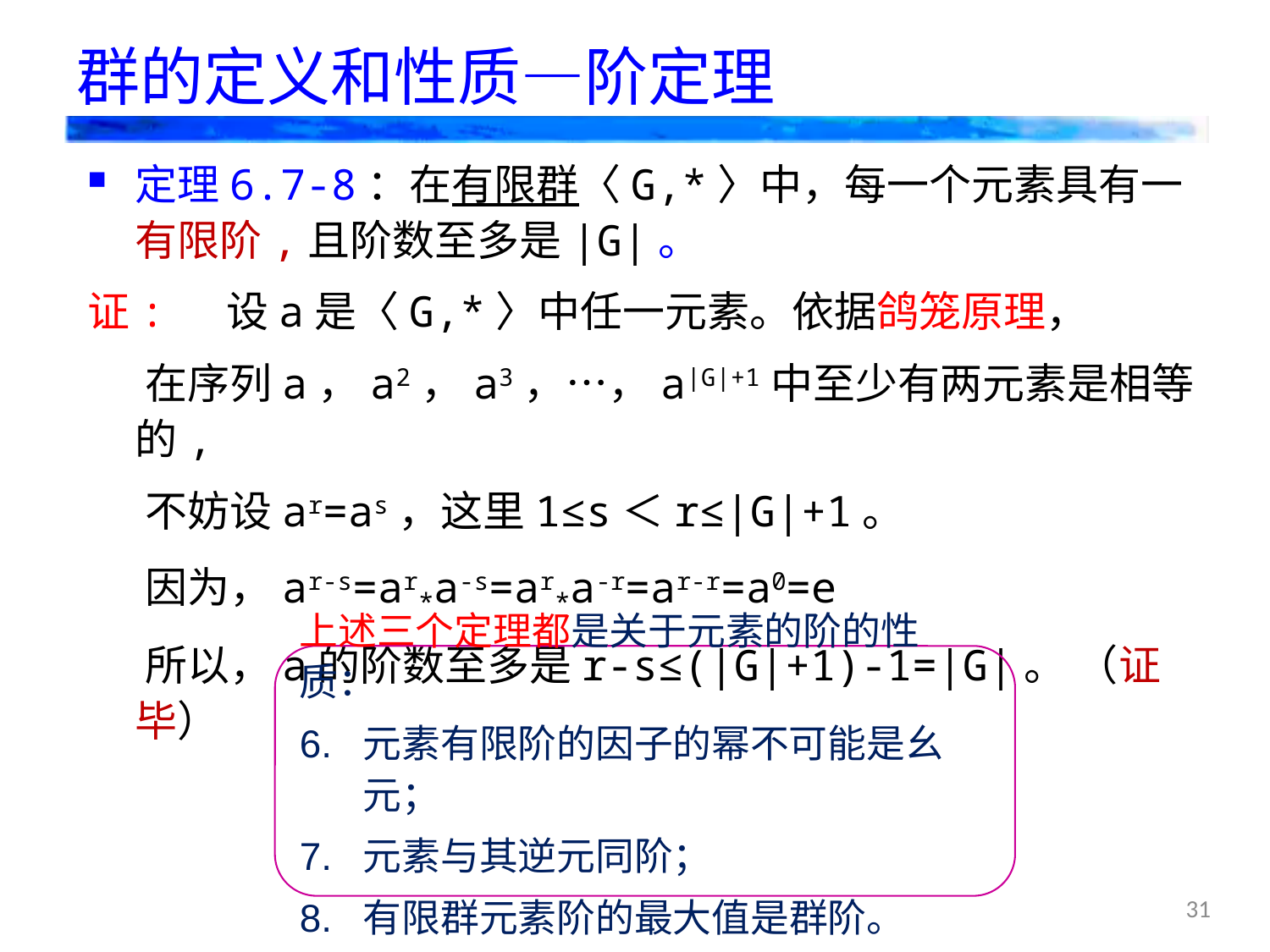

# 群的定义和性质—阶定理
定理6.7-8：在有限群〈G,*〉中，每一个元素具有一有限阶,且阶数至多是|G|。
证:  设a是〈G,*〉中任一元素。依据鸽笼原理，
     在序列a，a2，a3，…，a|G|+1中至少有两元素是相等的,
     不妨设ar=as，这里1≤s＜r≤|G|+1。
     因为，ar-s=ar*a-s=ar*a-r=ar-r=a0=e
     所以，a的阶数至多是r-s≤(|G|+1)-1=|G|。 （证毕）
上述三个定理都是关于元素的阶的性质：
元素有限阶的因子的幂不可能是幺元；
元素与其逆元同阶；
有限群元素阶的最大值是群阶。
31